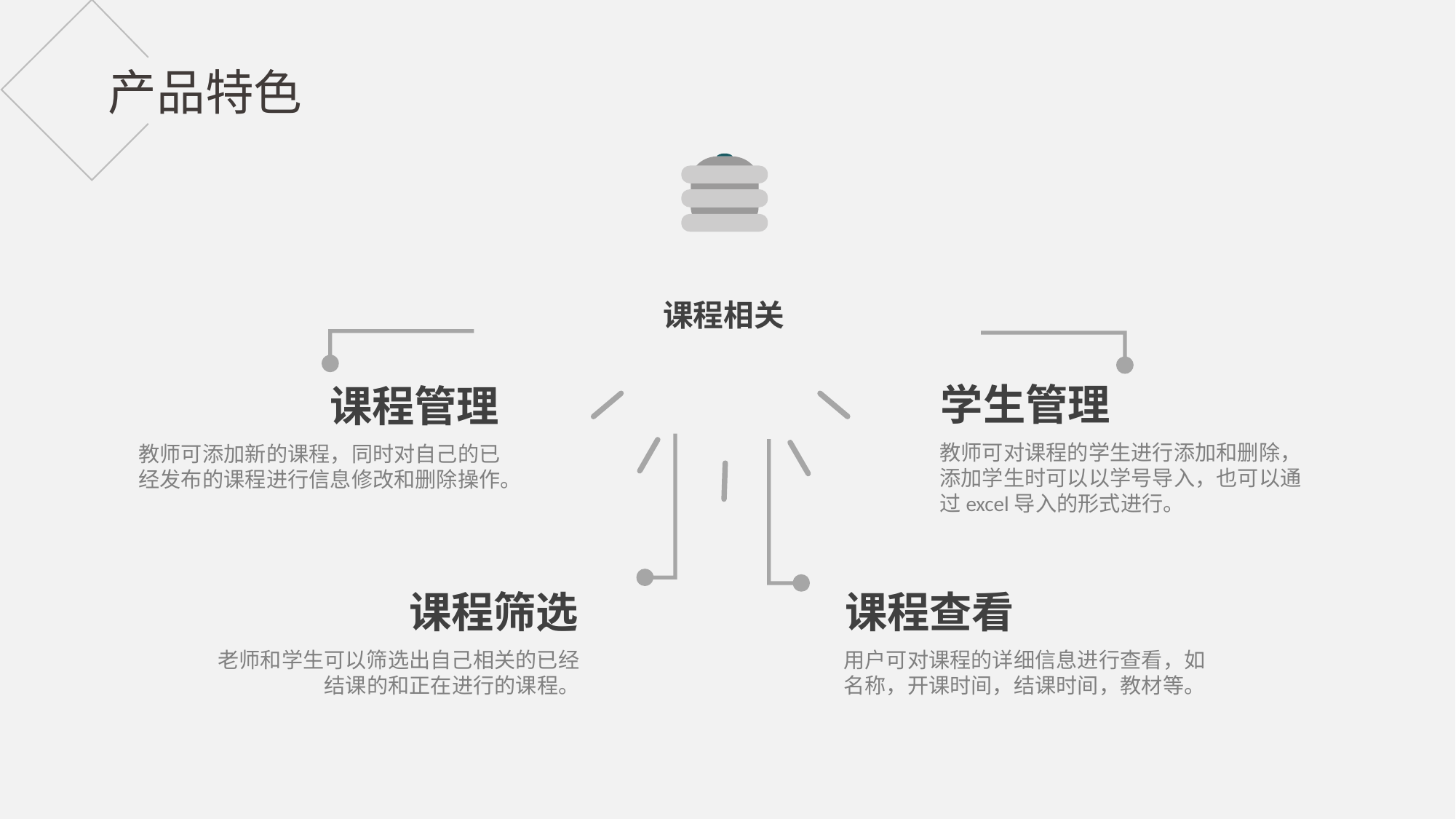

产品特色

课程相关

学生管理
课程管理
教师可对课程的学生进行添加和删除，添加学生时可以以学号导入，也可以通过excel导入的形式进行。
教师可添加新的课程，同时对自己的已经发布的课程进行信息修改和删除操作。
课程筛选
课程查看
老师和学生可以筛选出自己相关的已经结课的和正在进行的课程。
用户可对课程的详细信息进行查看，如名称，开课时间，结课时间，教材等。